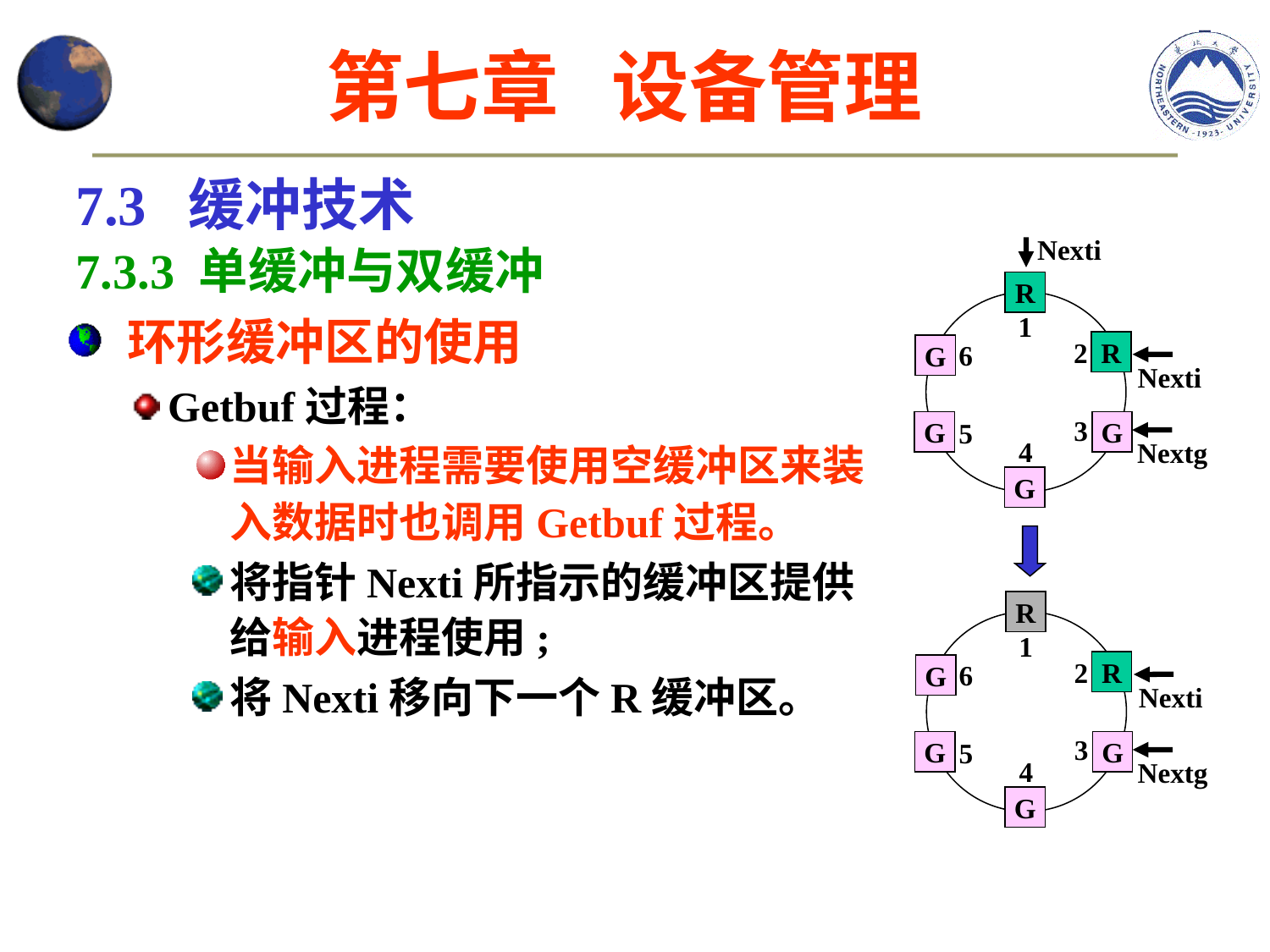

第七章   设备管理

7.3  缓冲技术
7.3.3 单缓冲与双缓冲
Nexti

R

 环形缓冲区的使用
Getbuf过程：
当输入进程需要使用空缓冲区来装入数据时也调用Getbuf过程。
将指针Nexti所指示的缓冲区提供给输入进程使用;
将Nexti移向下一个R缓冲区。
1
2
6
R
G
Nexti

3
5
G
G
4
Nextg

G

R

1
2
6
R
G
Nexti

3
5
G
G
4
Nextg

G